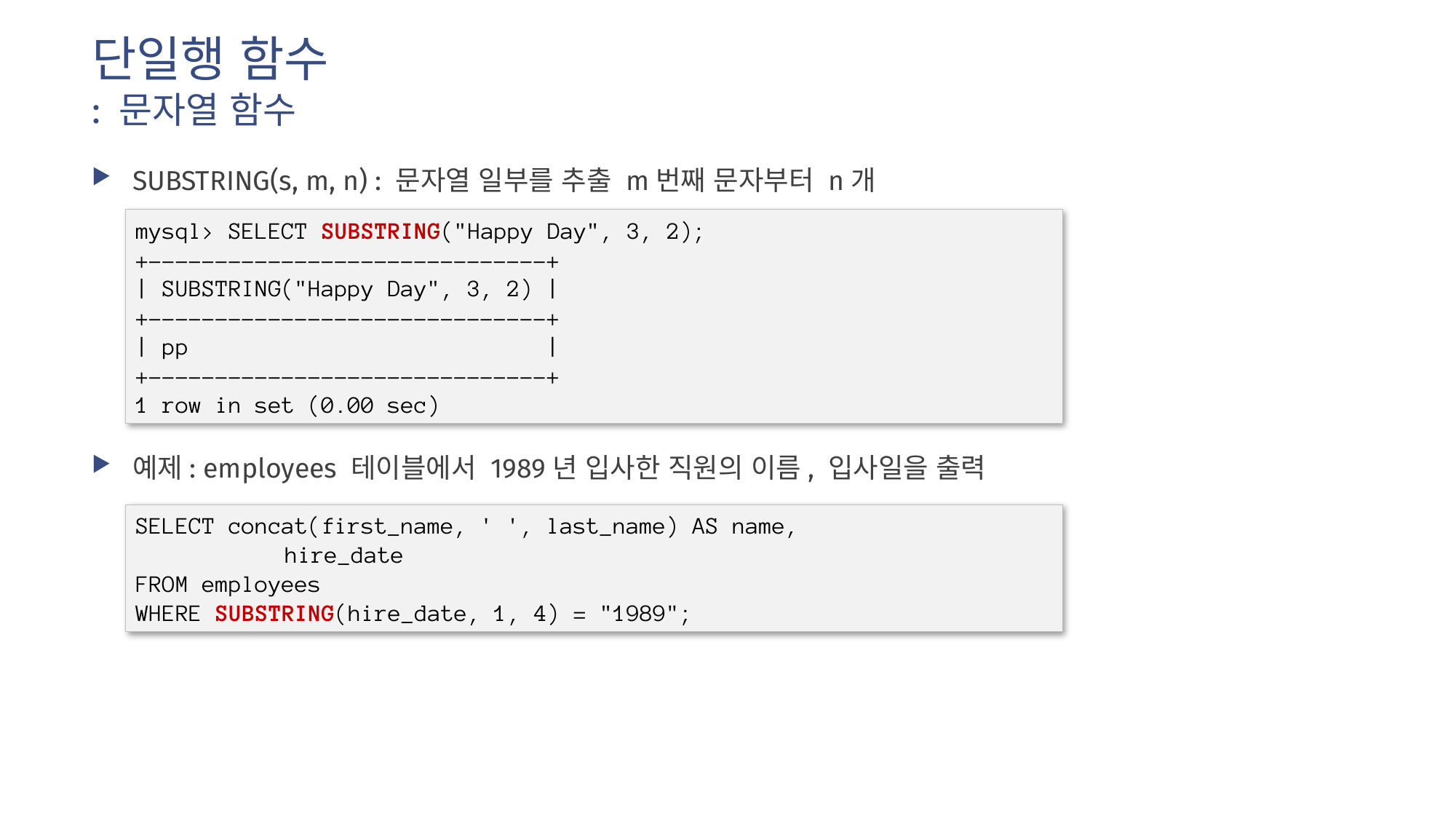

# 단일행 함수 : 문자열 함수
SUBSTRING(s, m, n) : 문자열 일부를 추출 m번째 문자부터 n개

예제: employees 테이블에서 1989년 입사한 직원의 이름, 입사일을 출력
mysql> SELECT SUBSTRING("Happy Day", 3, 2);
+------------------------------+
| SUBSTRING("Happy Day", 3, 2) |
+------------------------------+
| pp                           |
+------------------------------+
1 row in set (0.00 sec)
SELECT concat(first_name, ' ', last_name) AS name,
	   hire_date
FROM employees
WHERE SUBSTRING(hire_date, 1, 4) = "1989";